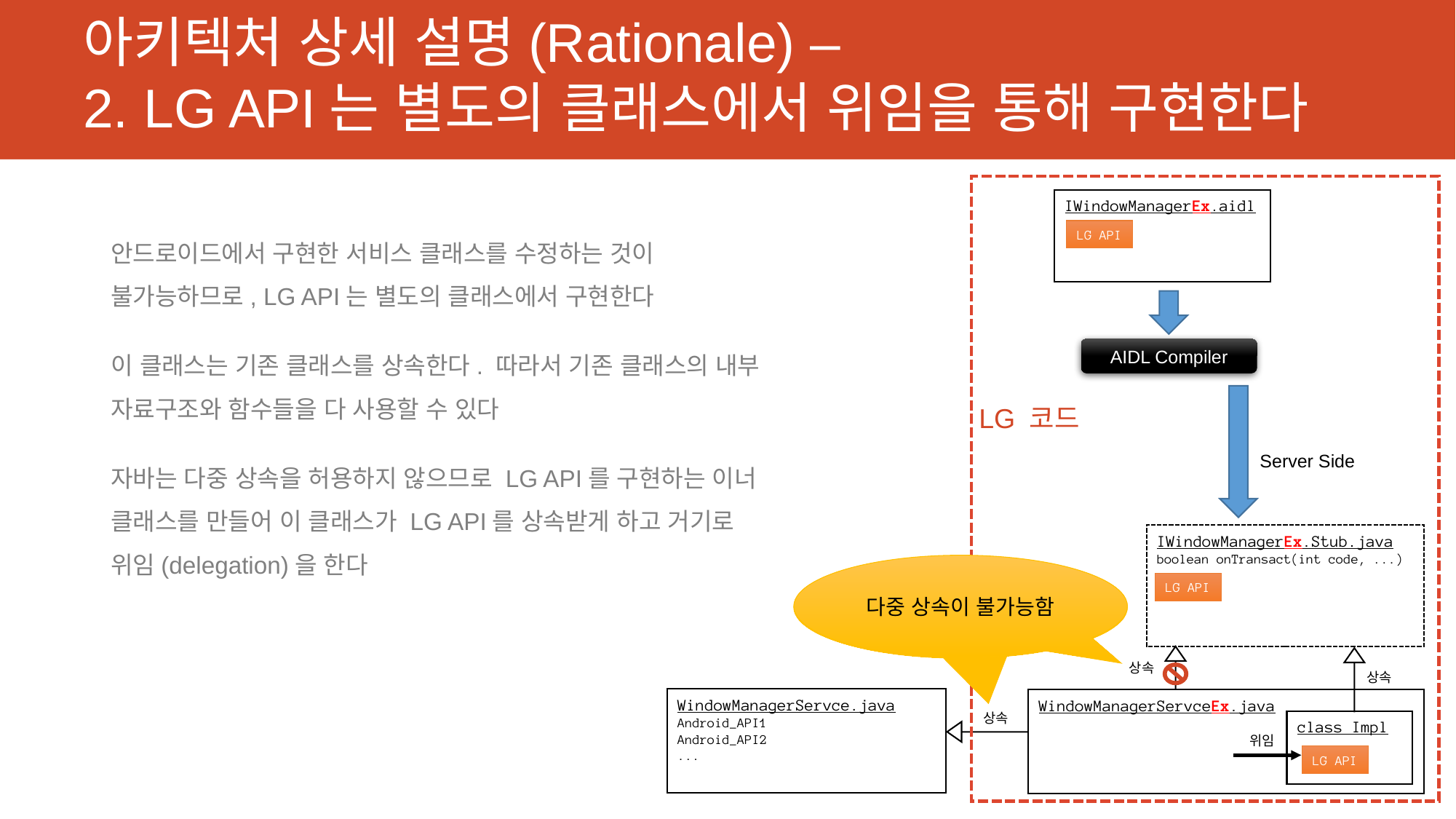

# 아키텍처 상세 설명(Rationale) – 2. LG API는 별도의 클래스에서 위임을 통해 구현한다

IWindowManagerEx.aidl
안드로이드에서 구현한 서비스 클래스를 수정하는 것이 불가능하므로, LG API는 별도의 클래스에서 구현한다
이 클래스는 기존 클래스를 상속한다. 따라서 기존 클래스의 내부 자료구조와 함수들을 다 사용할 수 있다
자바는 다중 상속을 허용하지 않으므로 LG API를 구현하는 이너 클래스를 만들어 이 클래스가 LG API를 상속받게 하고 거기로 위임(delegation)을 한다
LG API

AIDL Compiler

LG 코드
Server Side
IWindowManagerEx.Stub.java
boolean onTransact(int code, ...)
다중 상속이 불가능함

LG API

상속

상속
WindowManagerServce.java
Android_API1
Android_API2
...
WindowManagerServceEx.java
상속
class Impl

위임
LG API